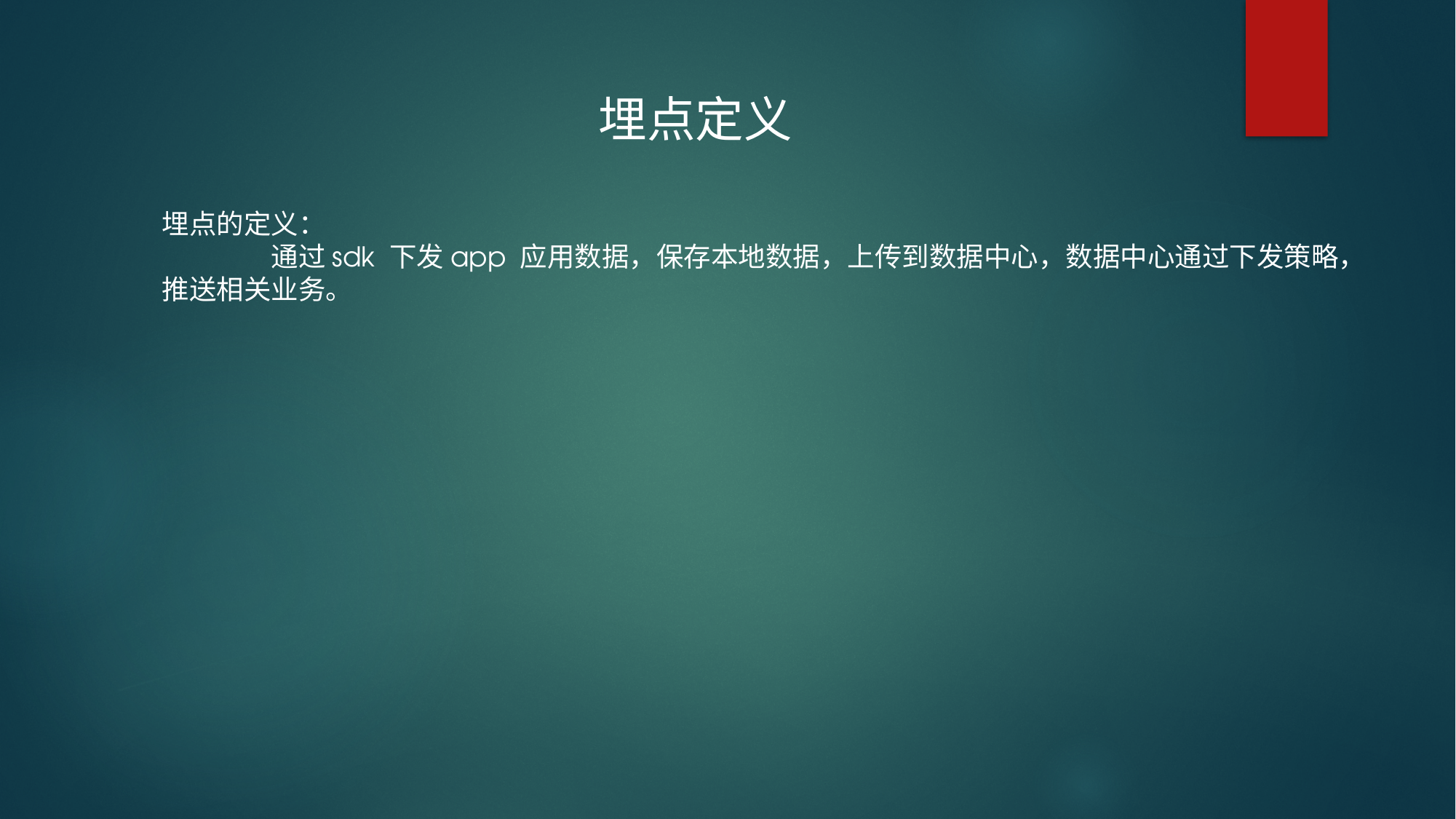

埋点定义
埋点的定义：
	通过sdk 下发app 应用数据，保存本地数据，上传到数据中心，数据中心通过下发策略，
推送相关业务。